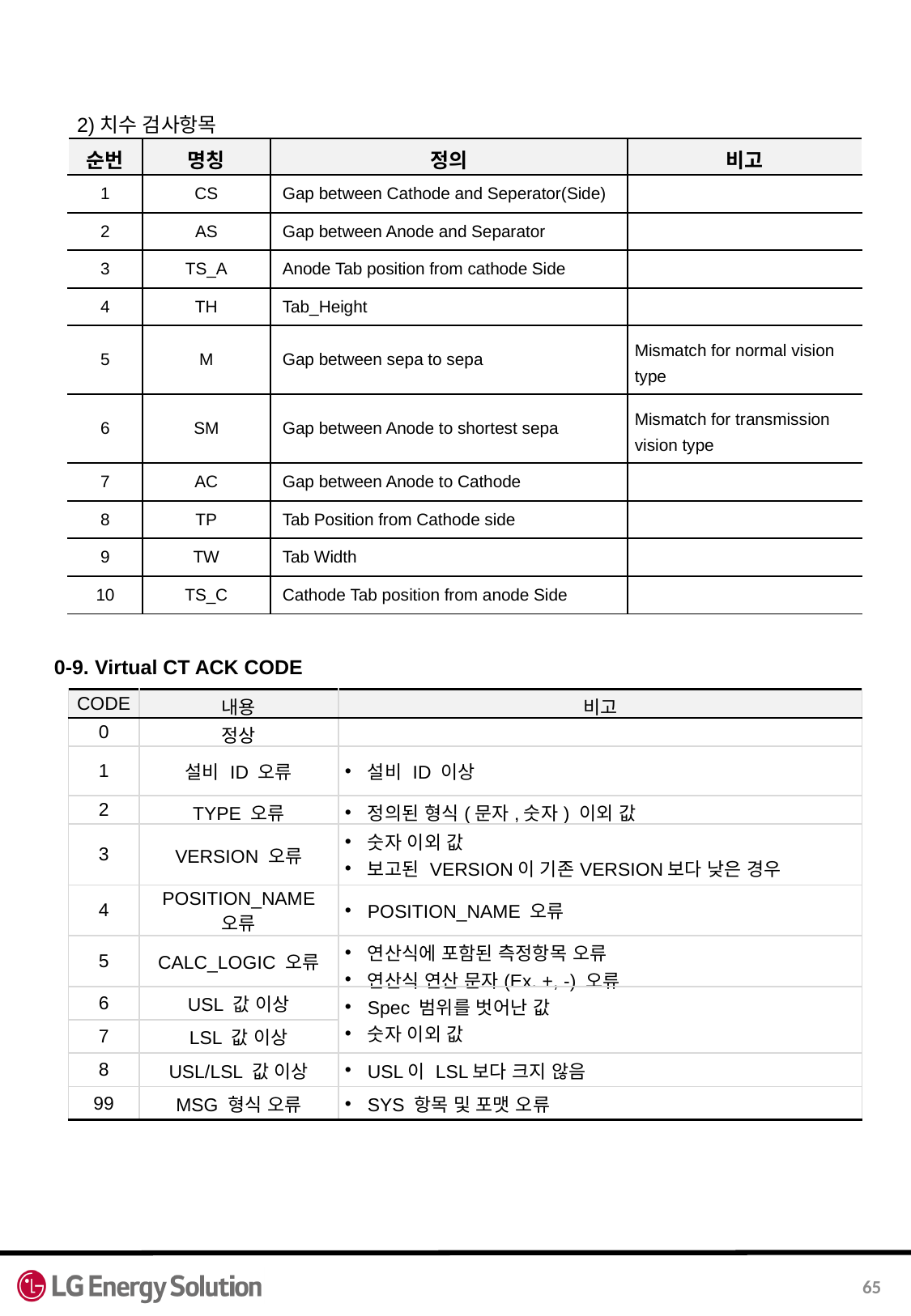

2)치수 검사항목

0-9. Virtual CT ACK CODE

| 순번 | 명칭 | 정의 | 비고 |
| --- | --- | --- | --- |
| 1 | CS | Gap between Cathode and Seperator(Side) |  |
| 2 | AS | Gap between Anode and Separator |  |
| 3 | TS\_A | Anode Tab position from cathode Side |  |
| 4 | TH | Tab\_Height |  |
| 5 | M | Gap between sepa to sepa | Mismatch for normal vision type |
| 6 | SM | Gap between Anode to shortest sepa | Mismatch for transmission vision type |
| 7 | AC | Gap between Anode to Cathode |  |
| 8 | TP | Tab Position from Cathode side |  |
| 9 | TW | Tab Width |  |
| 10 | TS\_C | Cathode Tab position from anode Side |  |
| CODE | 내용 | 비고 |
| --- | --- | --- |
| 0 | 정상 |  |
| 1 | 설비 ID 오류 | 설비 ID 이상 |
| 2 | TYPE 오류 | 정의된 형식(문자,숫자) 이외 값 |
| 3 | VERSION 오류 | 숫자 이외 값 보고된 VERSION이 기존VERSION보다 낮은 경우 |
| 4 | POSITION\_NAME 오류 | POSITION\_NAME 오류 |
| 5 | CALC\_LOGIC 오류 | 연산식에 포함된 측정항목 오류 연산식 연산 문자(Ex. +, -) 오류 |
| 6 | USL 값 이상 | Spec 범위를 벗어난 값 숫자 이외 값 |
| 7 | LSL 값 이상 |  |
| 8 | USL/LSL 값 이상 | USL이 LSL보다 크지 않음 |
| 99 | MSG 형식 오류 | SYS 항목 및 포맷 오류 |
65